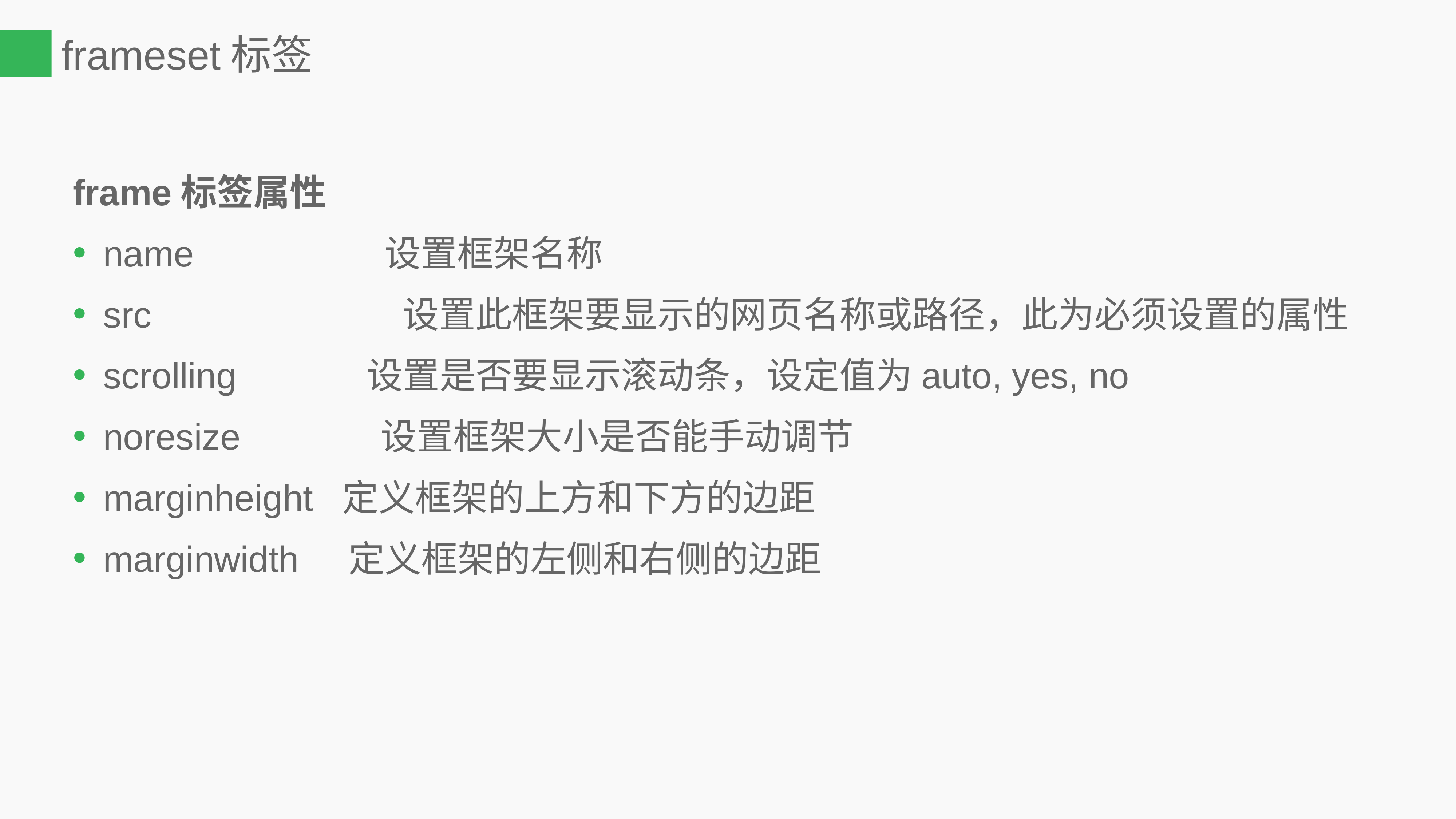

# frameset标签
frame标签属性
name                  设置框架名称
src                        设置此框架要显示的网页名称或路径，此为必须设置的属性
scrolling            设置是否要显示滚动条，设定值为auto, yes, no
noresize             设置框架大小是否能手动调节
marginheight  定义框架的上方和下方的边距
marginwidth    定义框架的左侧和右侧的边距